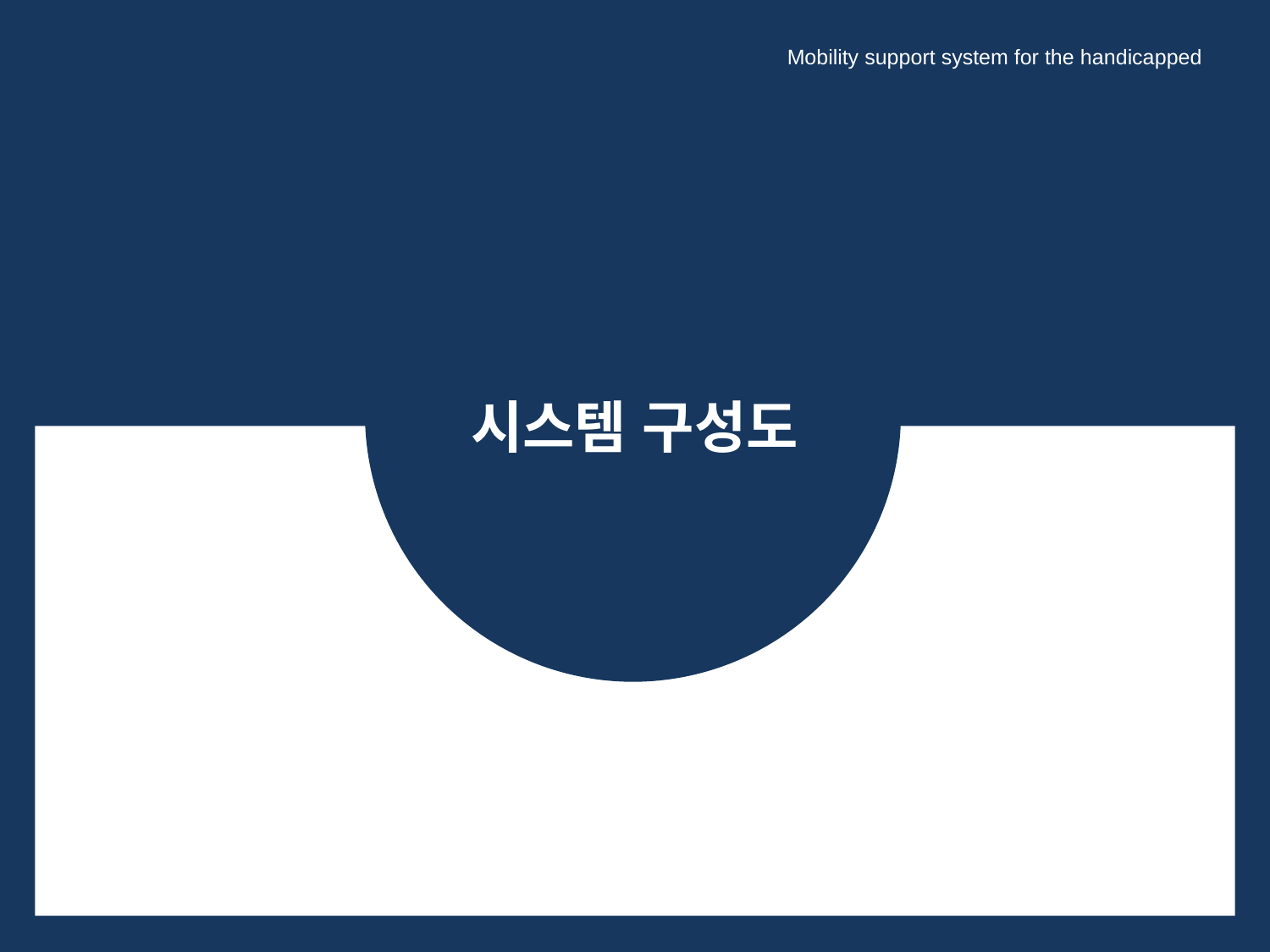

Mobility support system for the handicapped

시스템 구성도